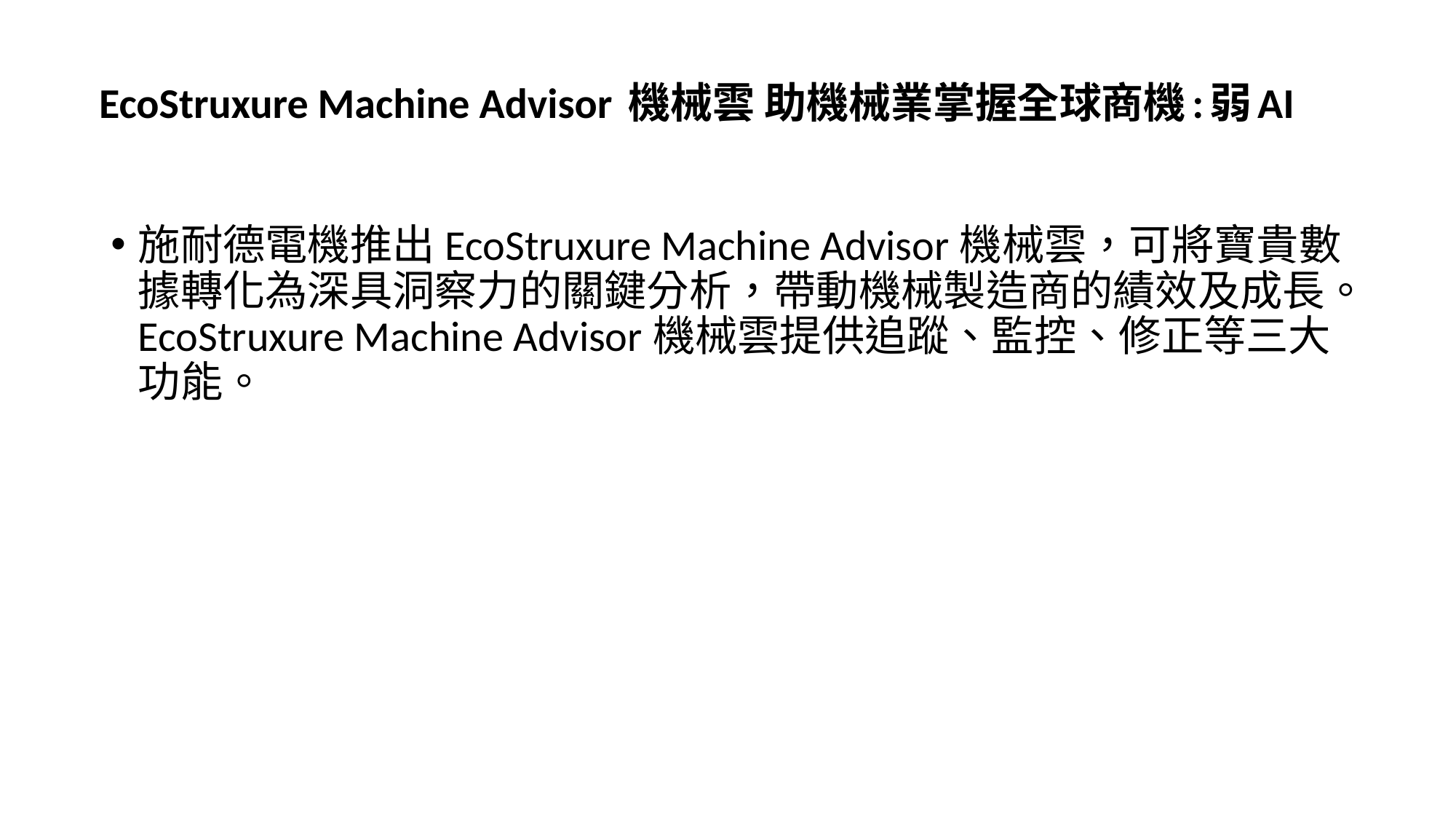

# EcoStruxure Machine Advisor 機械雲 助機械業掌握全球商機:弱AI
施耐德電機推出EcoStruxure Machine Advisor機械雲，可將寶貴數據轉化為深具洞察力的關鍵分析，帶動機械製造商的績效及成長。EcoStruxure Machine Advisor機械雲提供追蹤、監控、修正等三大功能。